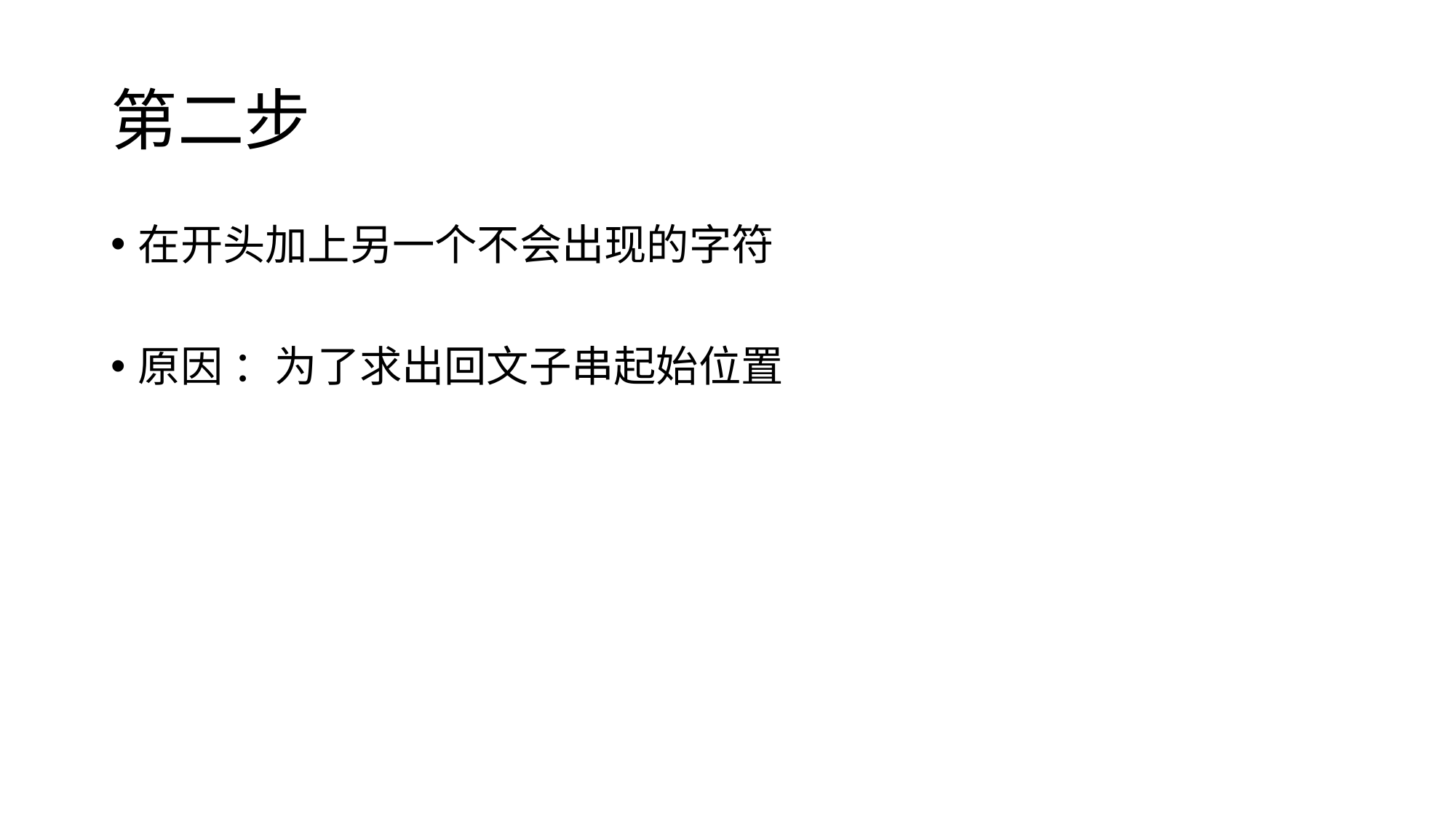

# 第二步
在开头加上另一个不会出现的字符

原因 ：为了求出回文子串起始位置